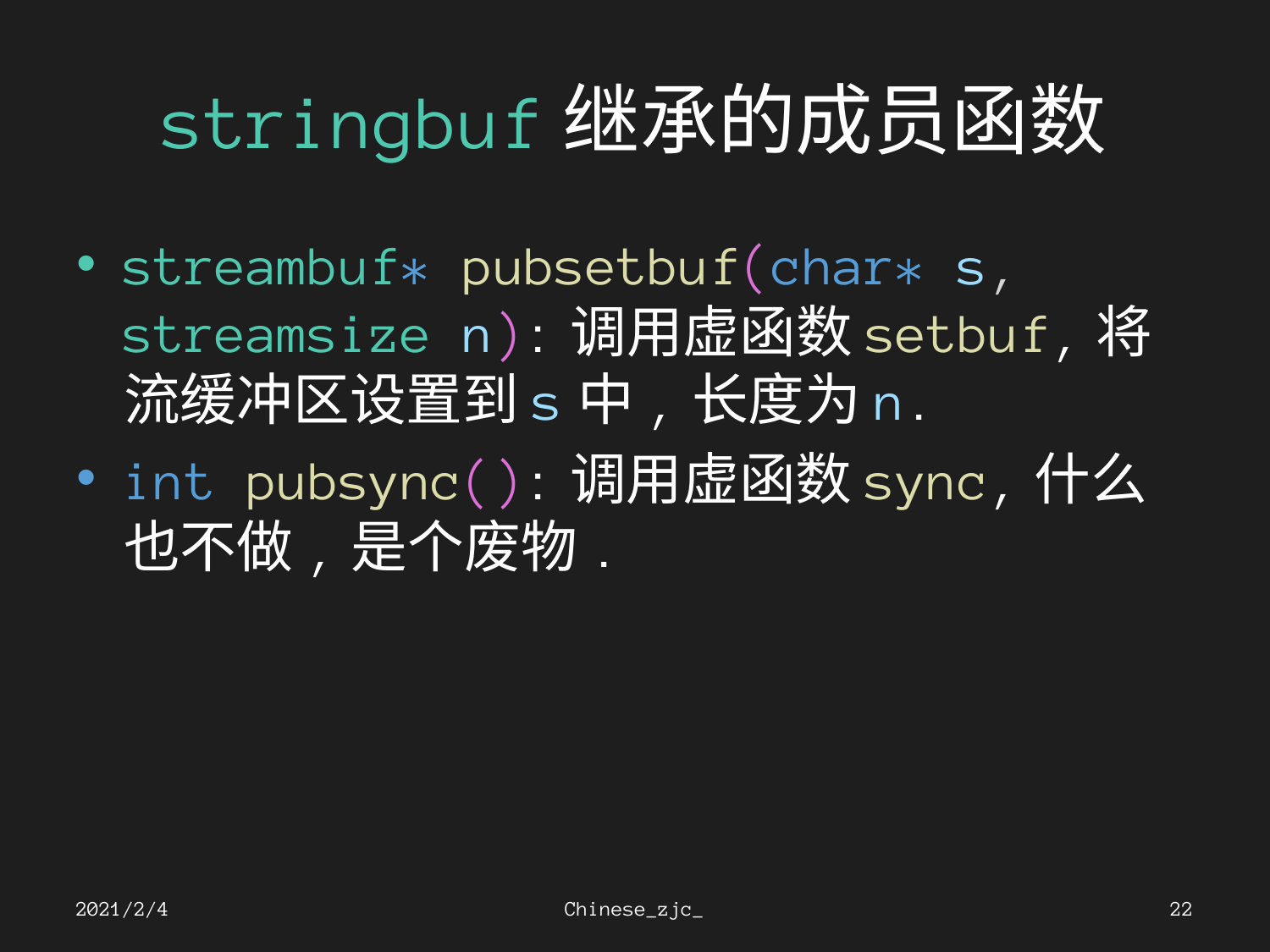

# stringbuf继承的成员函数
streambuf* pubsetbuf(char* s, streamsize n):调用虚函数setbuf,将流缓冲区设置到s中,长度为n.
int pubsync():调用虚函数sync,什么也不做,是个废物.
2021/2/4
Chinese_zjc_
22